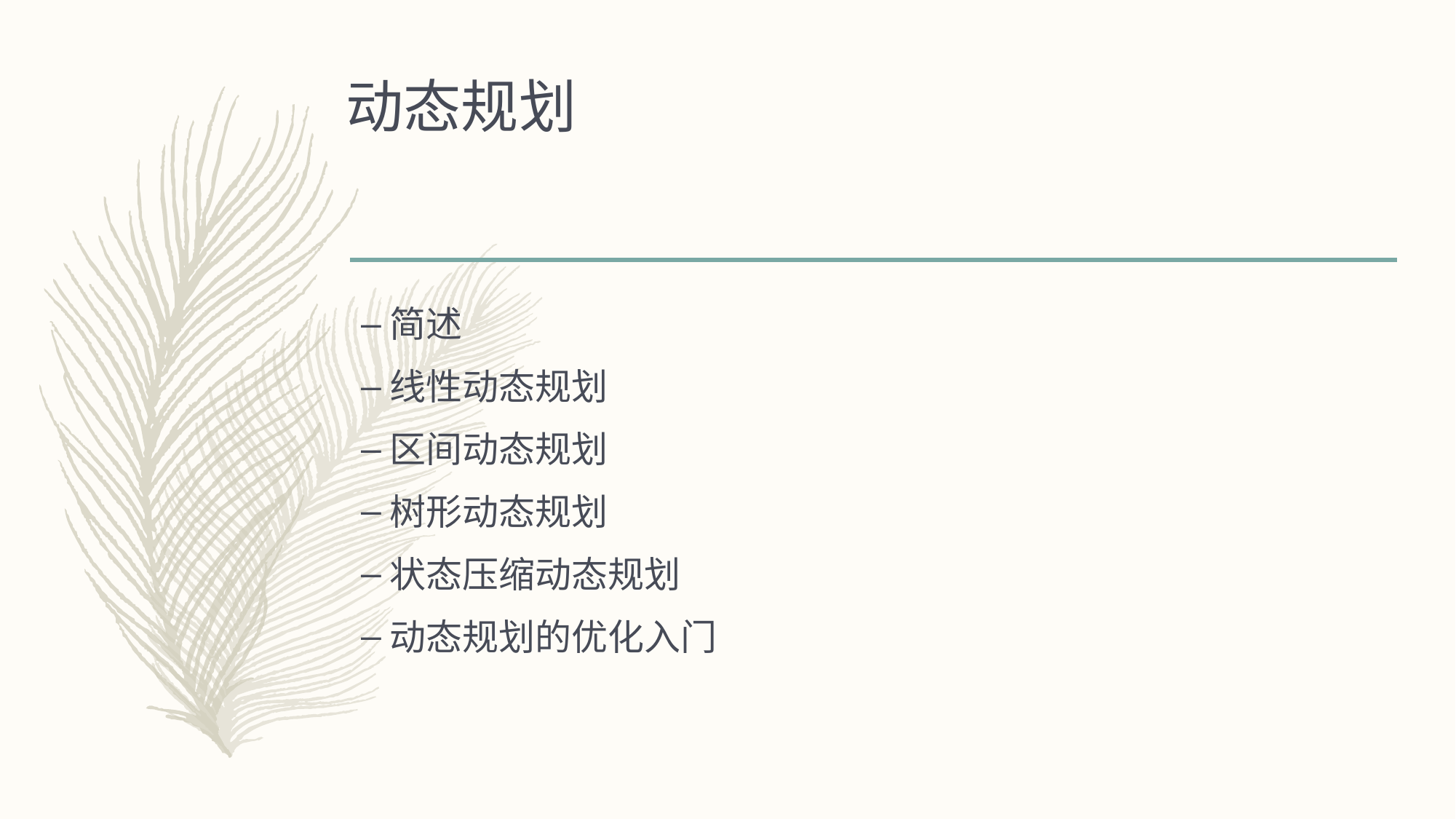

# 动态规划
简述
线性动态规划
区间动态规划
树形动态规划
状态压缩动态规划
动态规划的优化入门